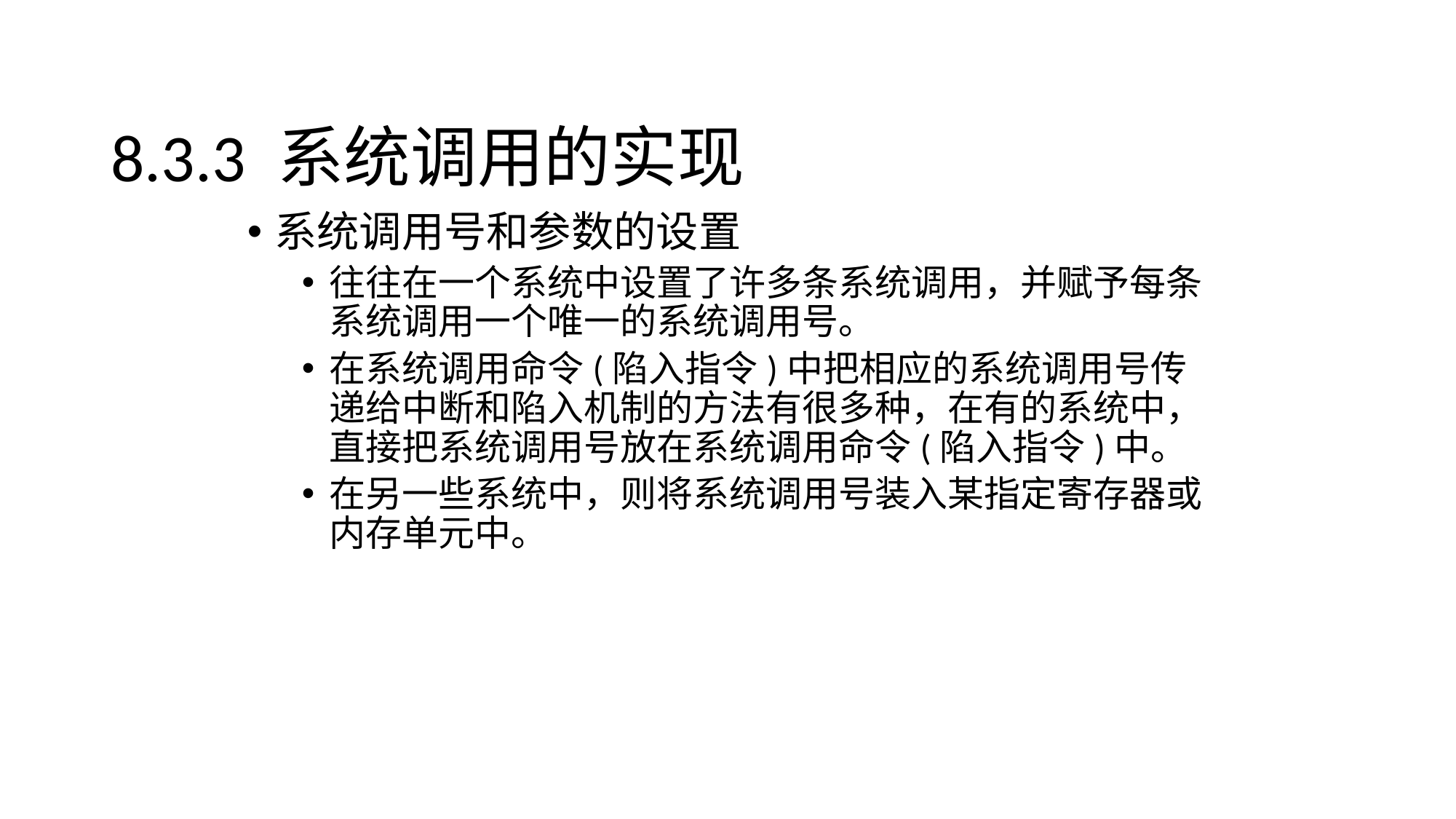

# 8.3.3 系统调用的实现
系统调用号和参数的设置
往往在一个系统中设置了许多条系统调用，并赋予每条系统调用一个唯一的系统调用号。
在系统调用命令(陷入指令)中把相应的系统调用号传递给中断和陷入机制的方法有很多种，在有的系统中，直接把系统调用号放在系统调用命令(陷入指令)中。
在另一些系统中，则将系统调用号装入某指定寄存器或内存单元中。
11